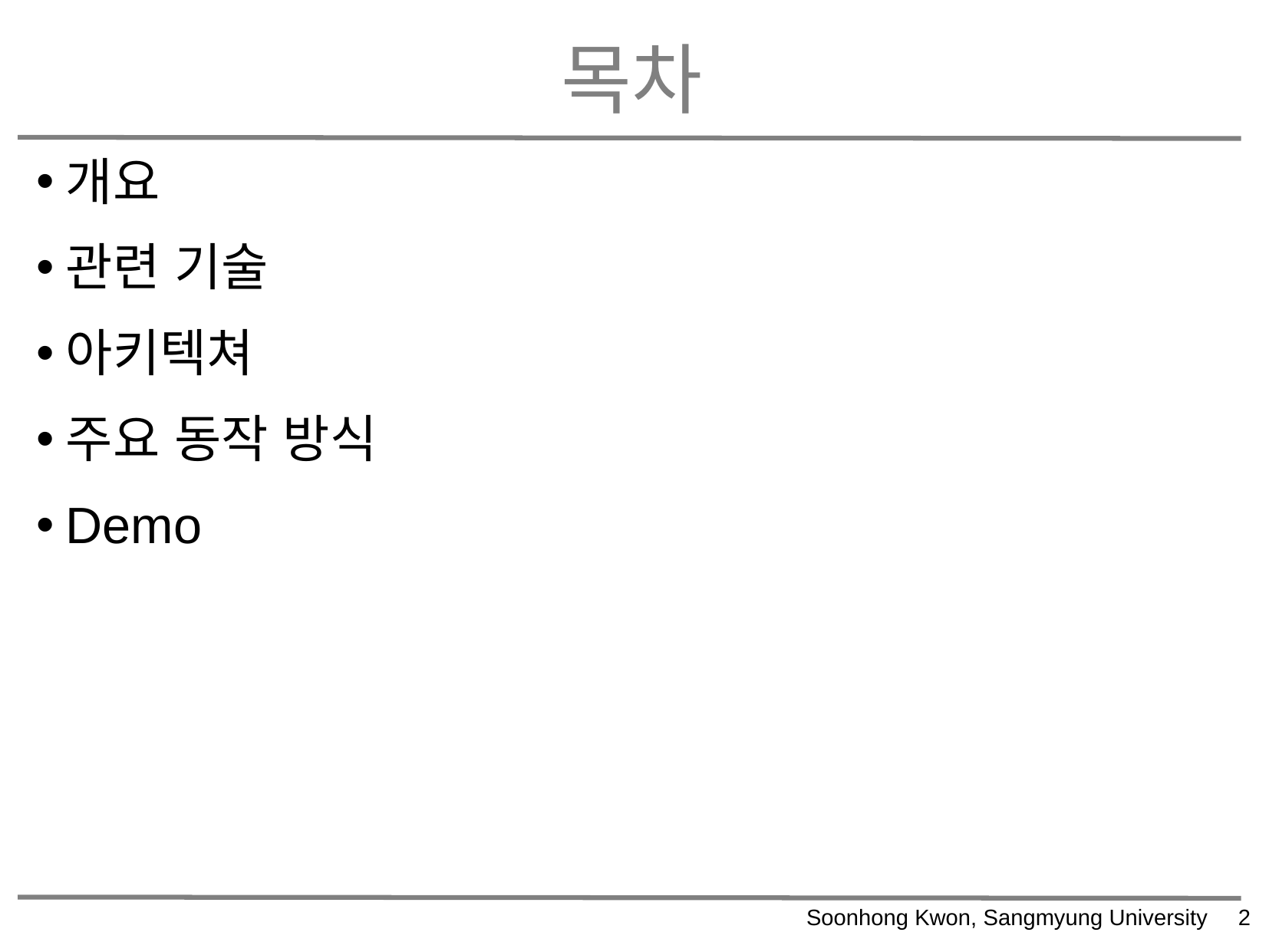

# 목차
개요
관련 기술
아키텍쳐
주요 동작 방식
Demo